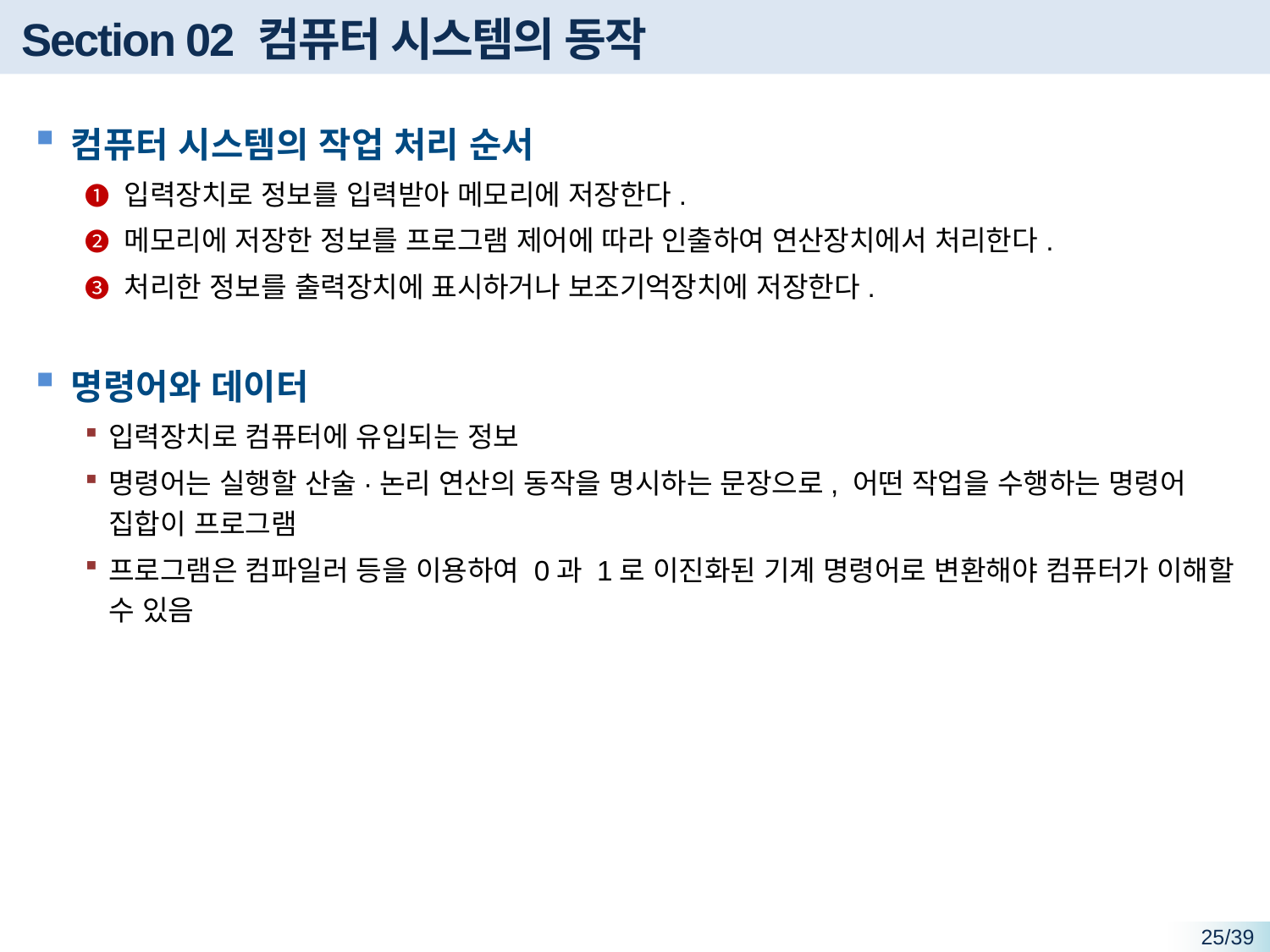

# Section 02 컴퓨터 시스템의 동작
컴퓨터 시스템의 작업 처리 순서
❶ 입력장치로 정보를 입력받아 메모리에 저장한다.
❷ 메모리에 저장한 정보를 프로그램 제어에 따라 인출하여 연산장치에서 처리한다.
❸ 처리한 정보를 출력장치에 표시하거나 보조기억장치에 저장한다.

명령어와 데이터
입력장치로 컴퓨터에 유입되는 정보
명령어는 실행할 산술·논리 연산의 동작을 명시하는 문장으로, 어떤 작업을 수행하는 명령어 집합이 프로그램
프로그램은 컴파일러 등을 이용하여 0과 1로 이진화된 기계 명령어로 변환해야 컴퓨터가 이해할 수 있음